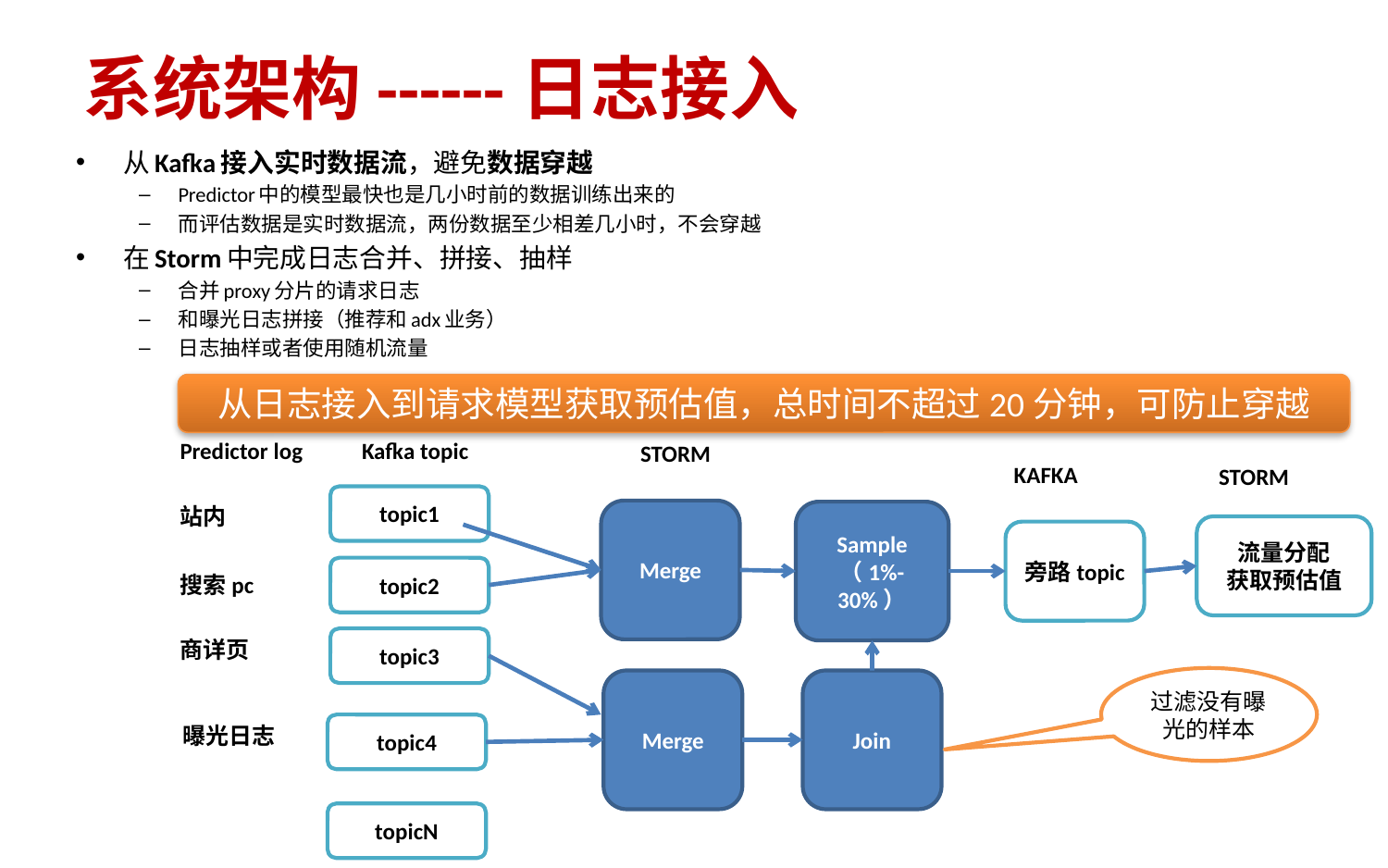

# 系统架构------日志接入
从Kafka接入实时数据流，避免数据穿越
Predictor中的模型最快也是几小时前的数据训练出来的
而评估数据是实时数据流，两份数据至少相差几小时，不会穿越
在Storm中完成日志合并、拼接、抽样
合并proxy分片的请求日志
和曝光日志拼接（推荐和adx业务）
日志抽样或者使用随机流量

从日志接入到请求模型获取预估值，总时间不超过20分钟，可防止穿越
Predictor log
Kafka topic
STORM
KAFKA
STORM
topic1
站内
Merge
Sample
（1%-30%）
流量分配
获取预估值
旁路topic
topic2
搜索pc
商详页
topic3
过滤没有曝光的样本
Merge
Join
曝光日志
topic4
topicN